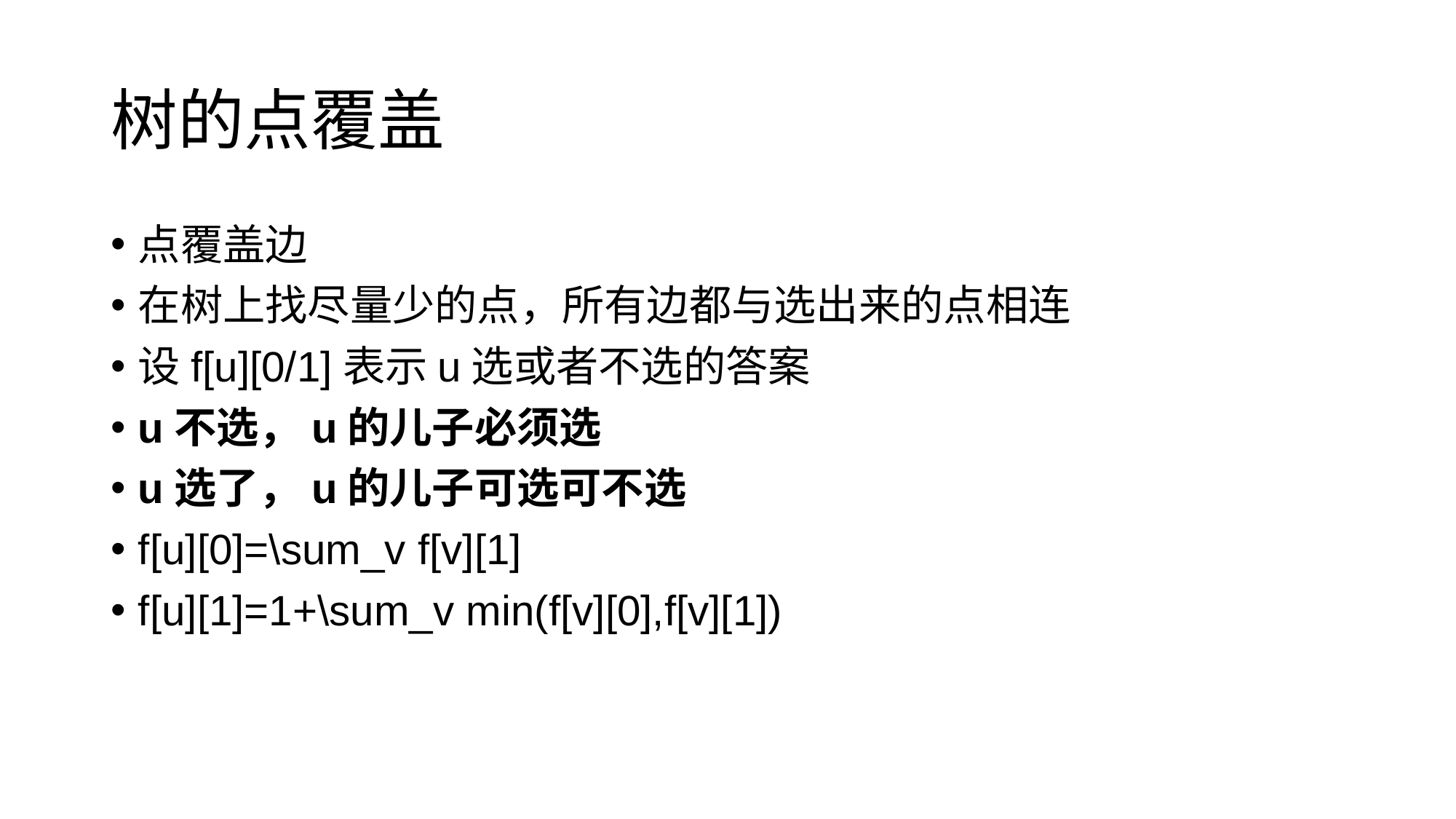

# 树的点覆盖
点覆盖边
在树上找尽量少的点，所有边都与选出来的点相连
设f[u][0/1]表示u选或者不选的答案
u不选，u的儿子必须选
u选了，u的儿子可选可不选
f[u][0]=\sum_v f[v][1]
f[u][1]=1+\sum_v min(f[v][0],f[v][1])